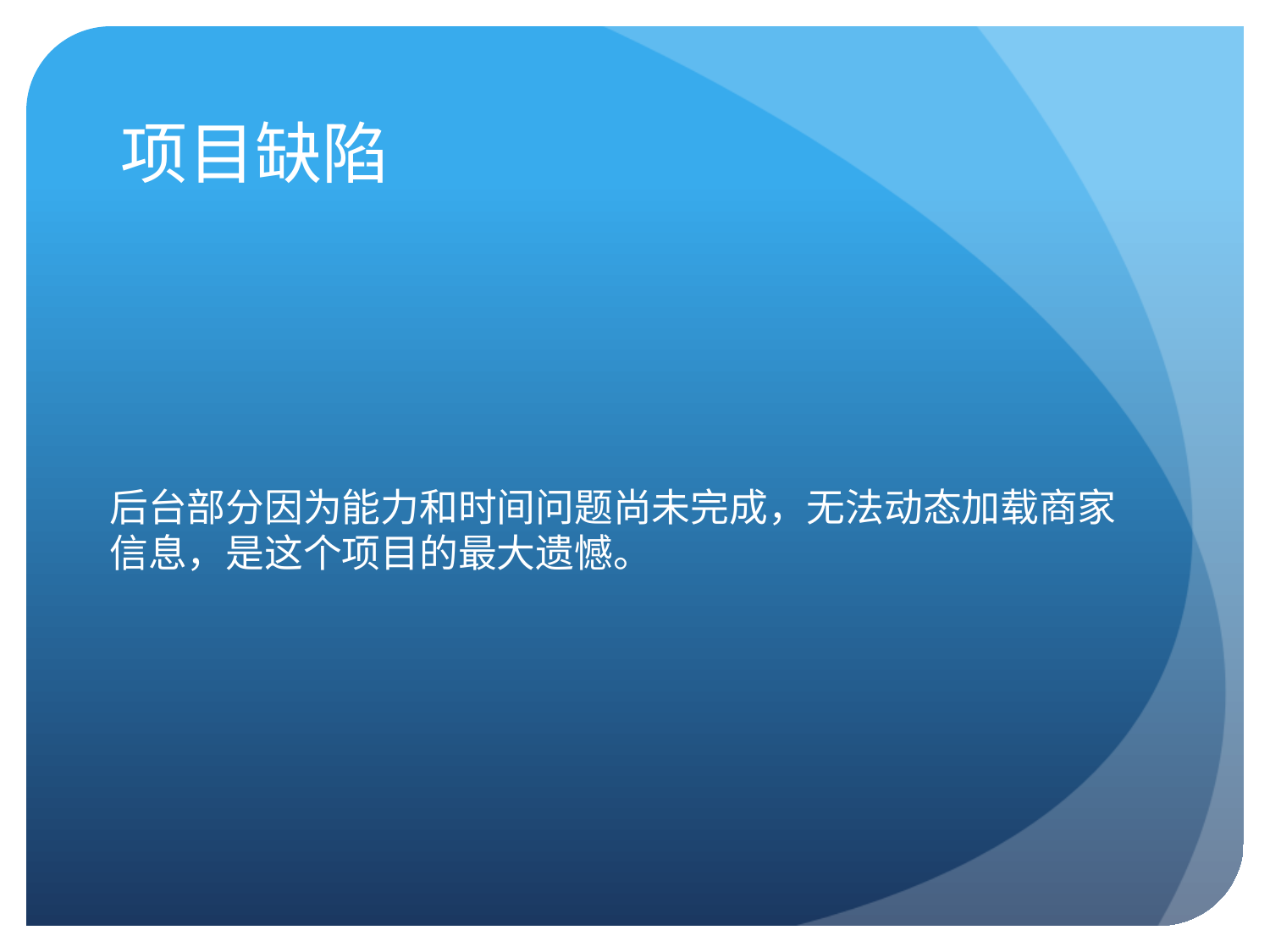

# 项目缺陷

后台部分因为能力和时间问题尚未完成，无法动态加载商家信息，是这个项目的最大遗憾。